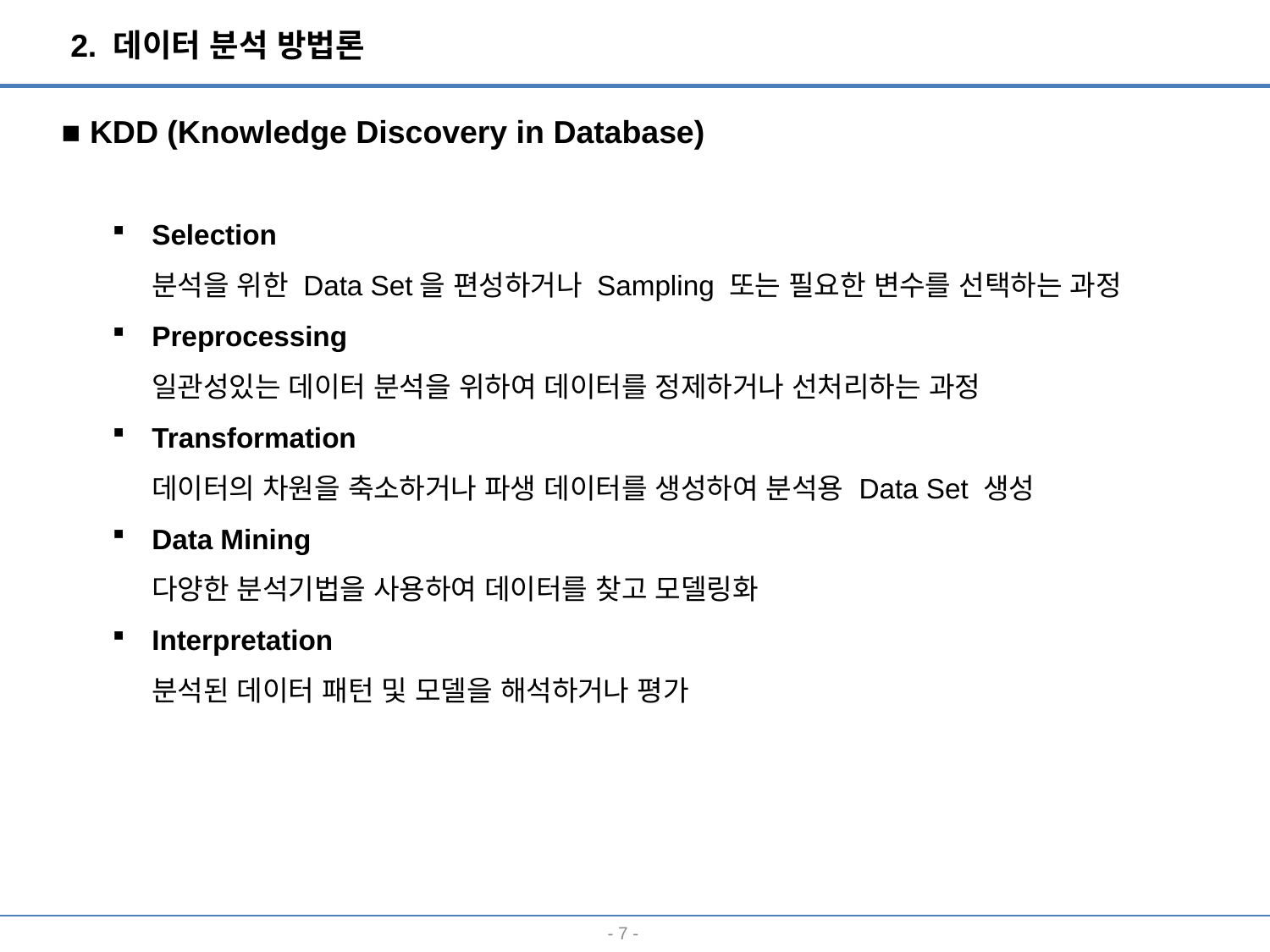

2. 데이터 분석 방법론
■ KDD (Knowledge Discovery in Database)

Selection
분석을 위한 Data Set을 편성하거나 Sampling 또는 필요한 변수를 선택하는 과정
Preprocessing
일관성있는 데이터 분석을 위하여 데이터를 정제하거나 선처리하는 과정
Transformation
데이터의 차원을 축소하거나 파생 데이터를 생성하여 분석용 Data Set 생성
Data Mining
다양한 분석기법을 사용하여 데이터를 찾고 모델링화
Interpretation
분석된 데이터 패턴 및 모델을 해석하거나 평가
- 7 -